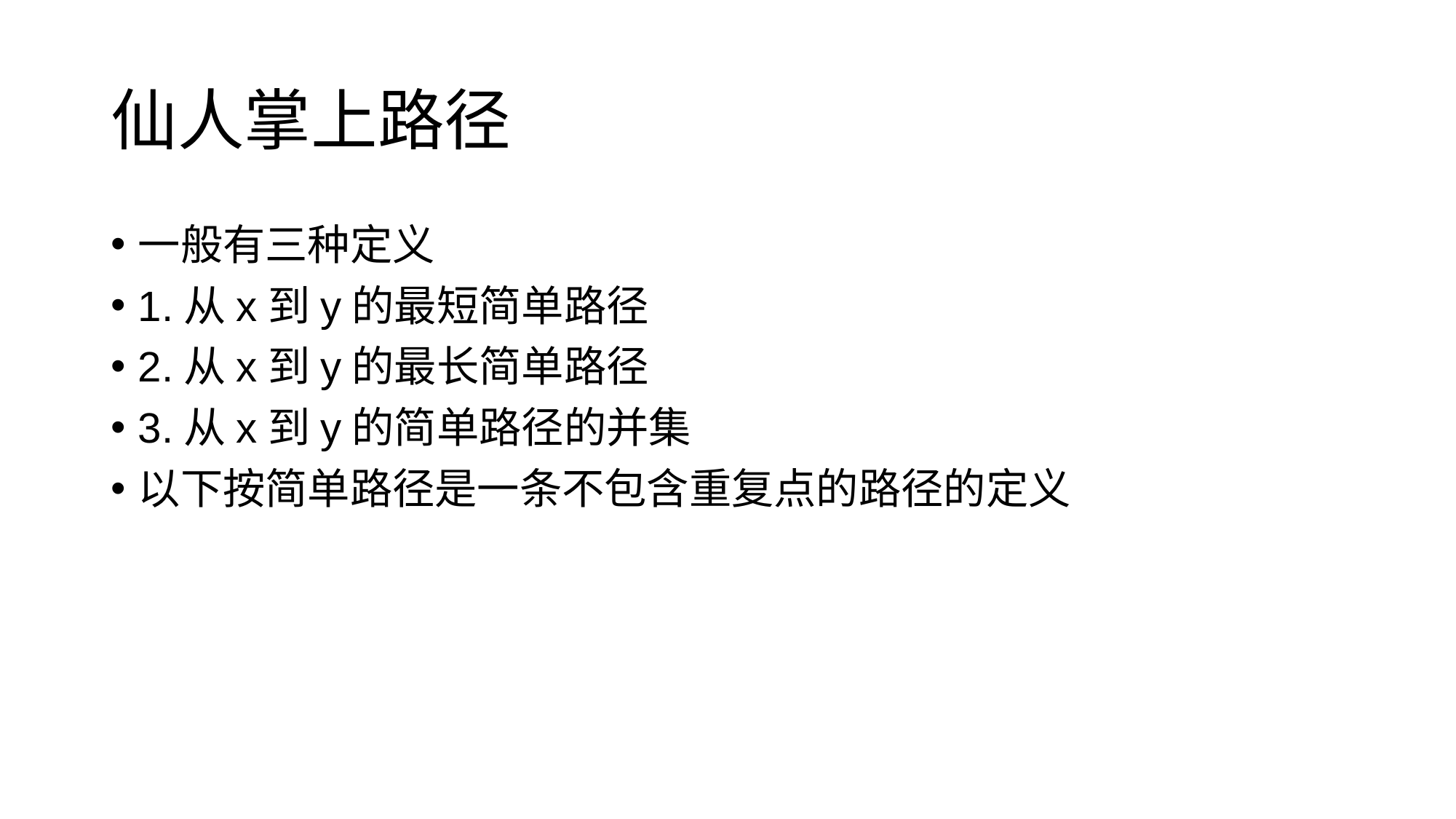

# 仙人掌上路径
一般有三种定义
1.从x到y的最短简单路径
2.从x到y的最长简单路径
3.从x到y的简单路径的并集
以下按简单路径是一条不包含重复点的路径的定义